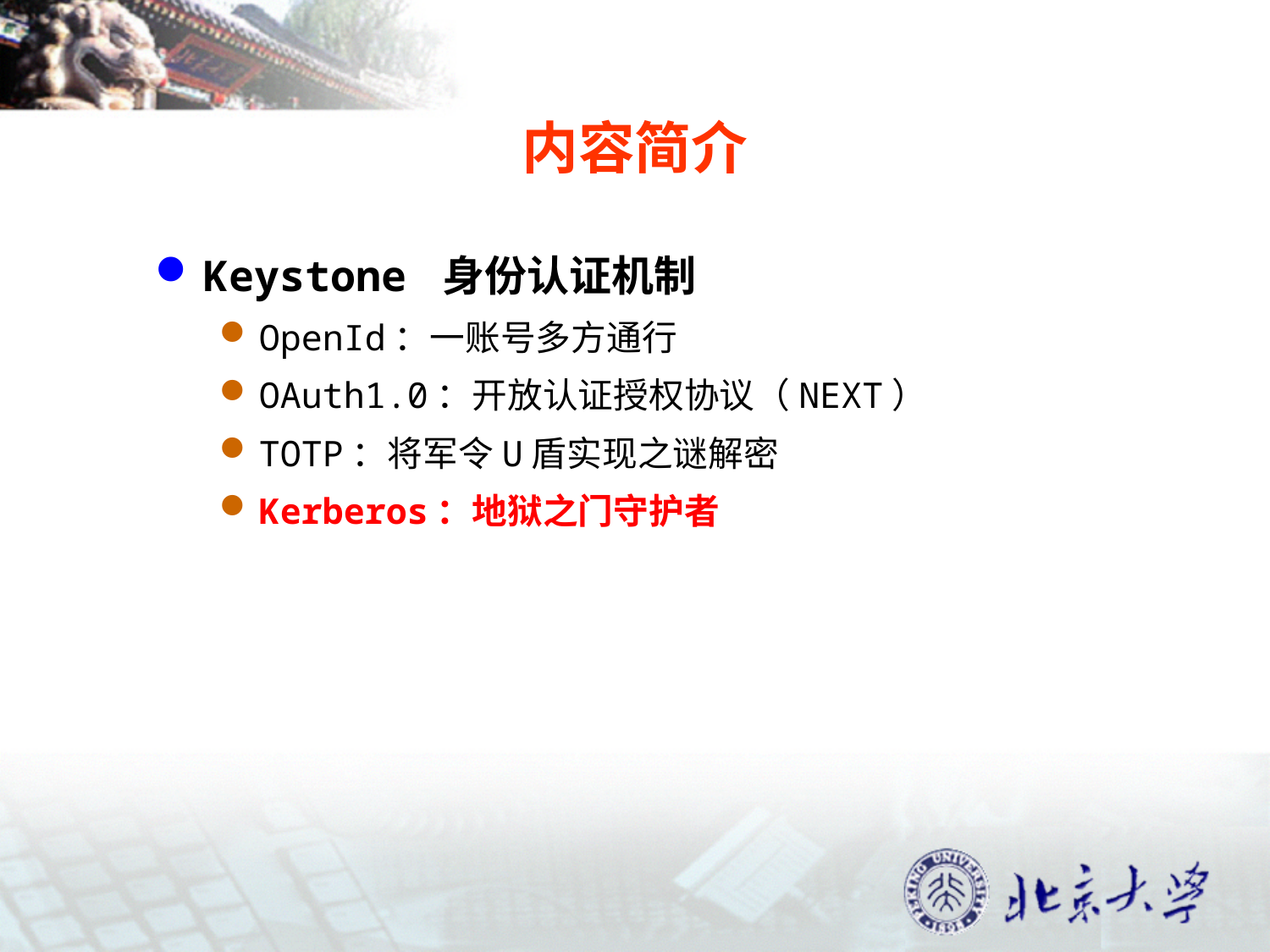

# 内容简介
Keystone 身份认证机制
OpenId：一账号多方通行
OAuth1.0：开放认证授权协议（NEXT）
TOTP：将军令U盾实现之谜解密
Kerberos：地狱之门守护者